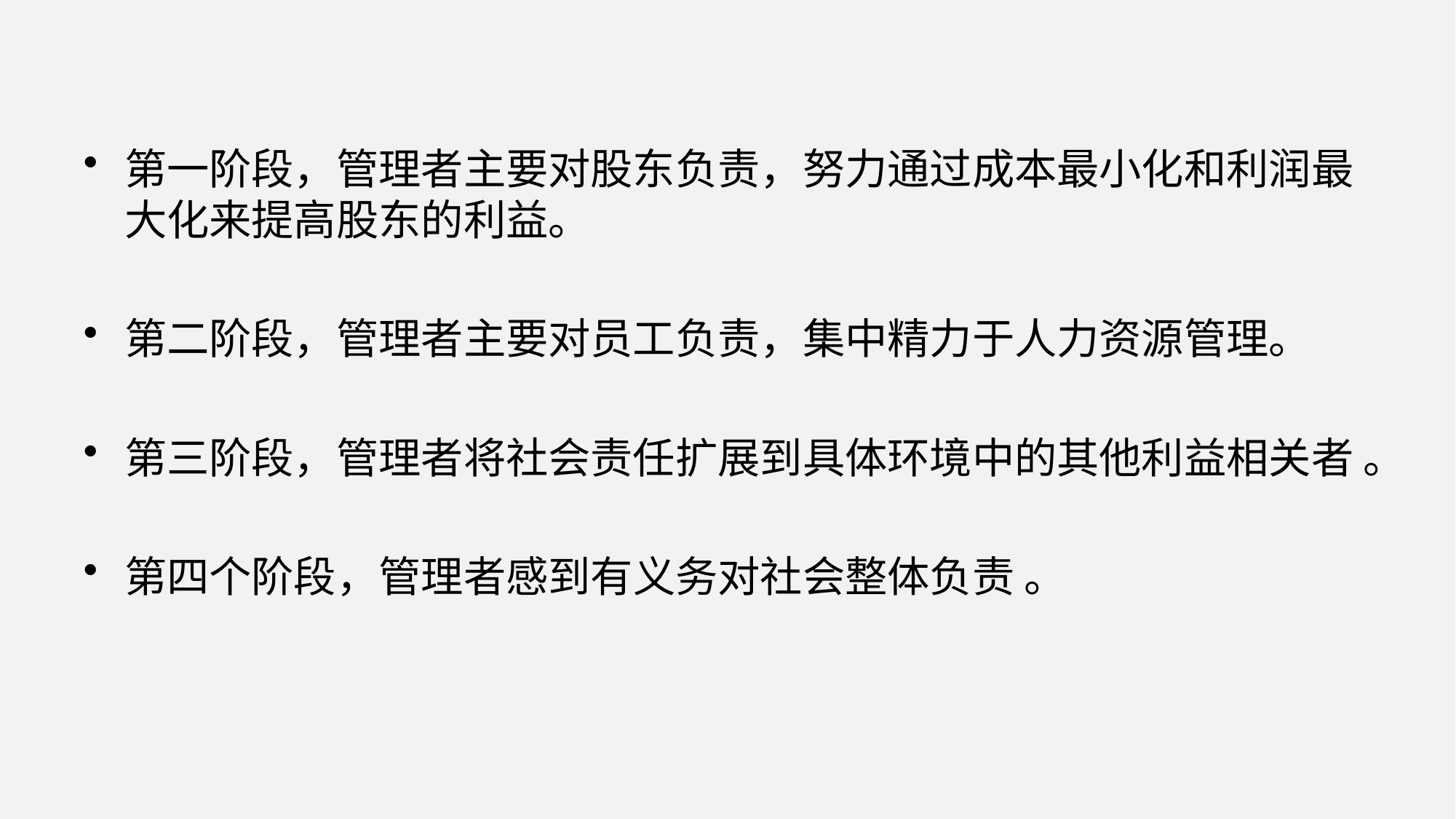

第一阶段，管理者主要对股东负责，努力通过成本最小化和利润最大化来提高股东的利益。

第二阶段，管理者主要对员工负责，集中精力于人力资源管理。

第三阶段，管理者将社会责任扩展到具体环境中的其他利益相关者 。

第四个阶段，管理者感到有义务对社会整体负责 。